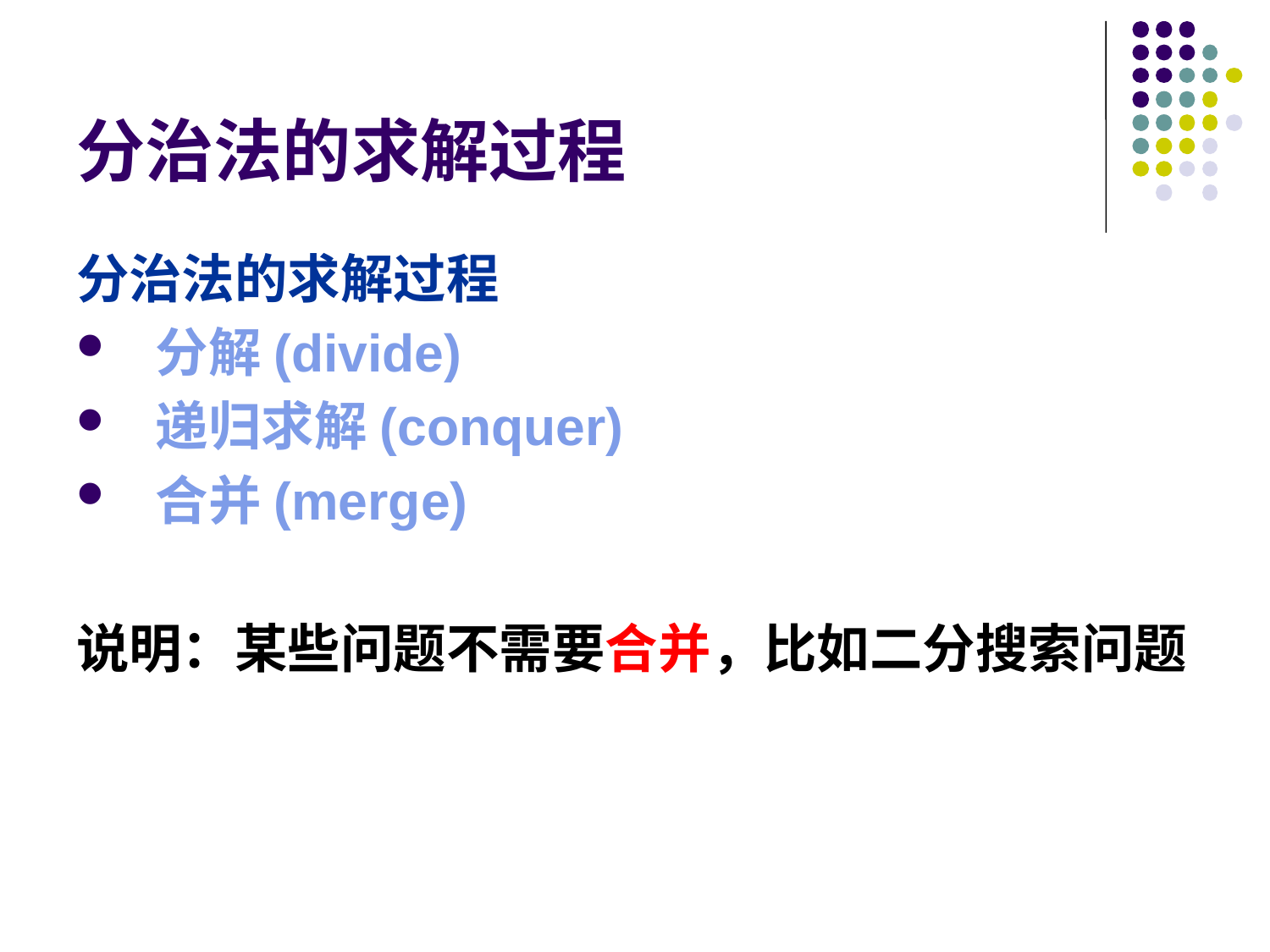

# 分治法的求解过程
分治法的求解过程
分解(divide)
递归求解(conquer)
合并(merge)

说明：某些问题不需要合并，比如二分搜索问题